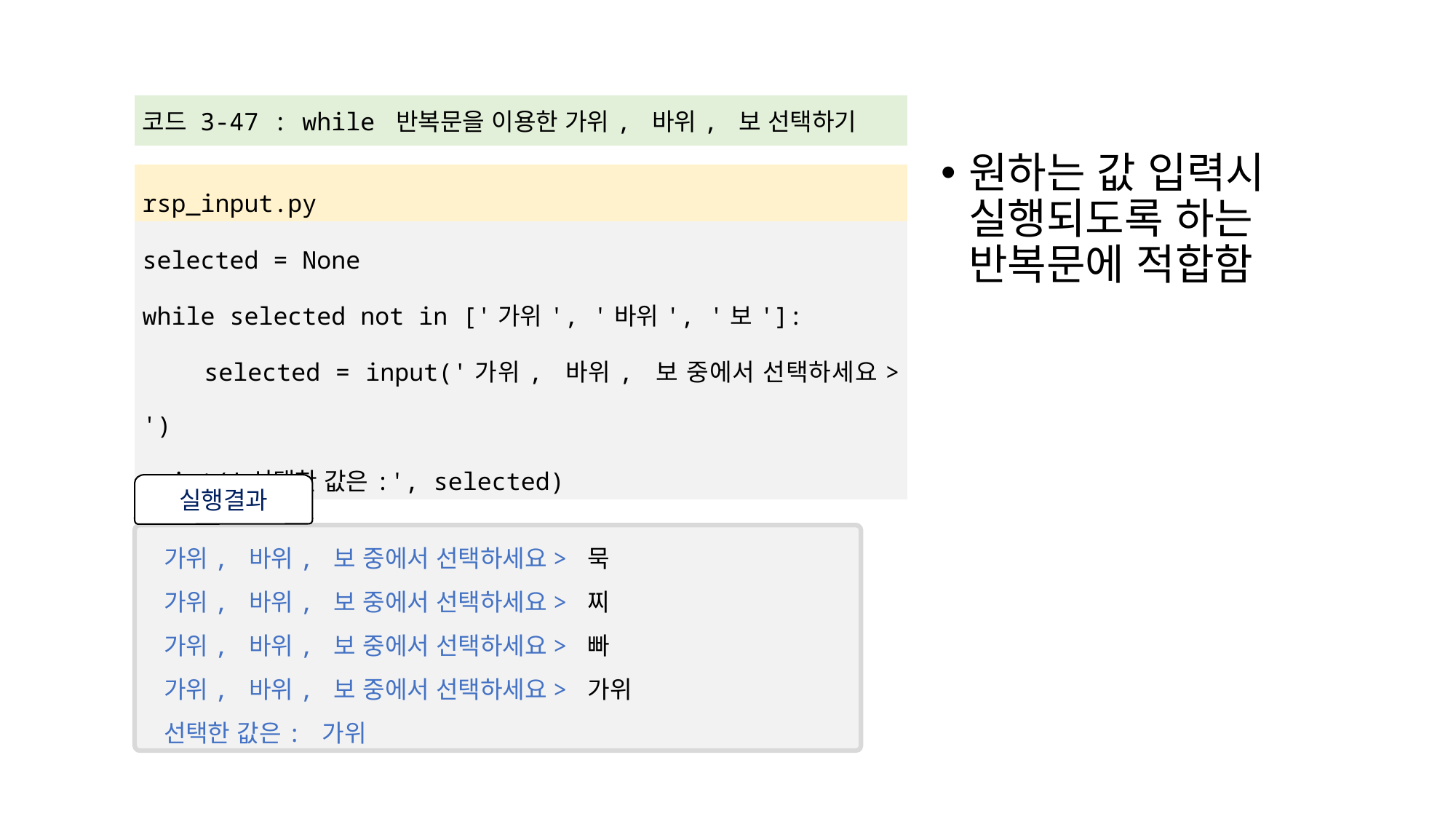

| 코드 3-47 : while 반복문을 이용한 가위, 바위, 보 선택하기 |
| --- |
|  |
| rsp\_input.py |
| selected = None while selected not in ['가위', '바위', '보']: selected = input('가위, 바위, 보 중에서 선택하세요> ') print('선택한 값은:', selected) |
원하는 값 입력시 실행되도록 하는 반복문에 적합함
실행결과

가위, 바위, 보 중에서 선택하세요> 묵
가위, 바위, 보 중에서 선택하세요> 찌
가위, 바위, 보 중에서 선택하세요> 빠
가위, 바위, 보 중에서 선택하세요> 가위
선택한 값은: 가위